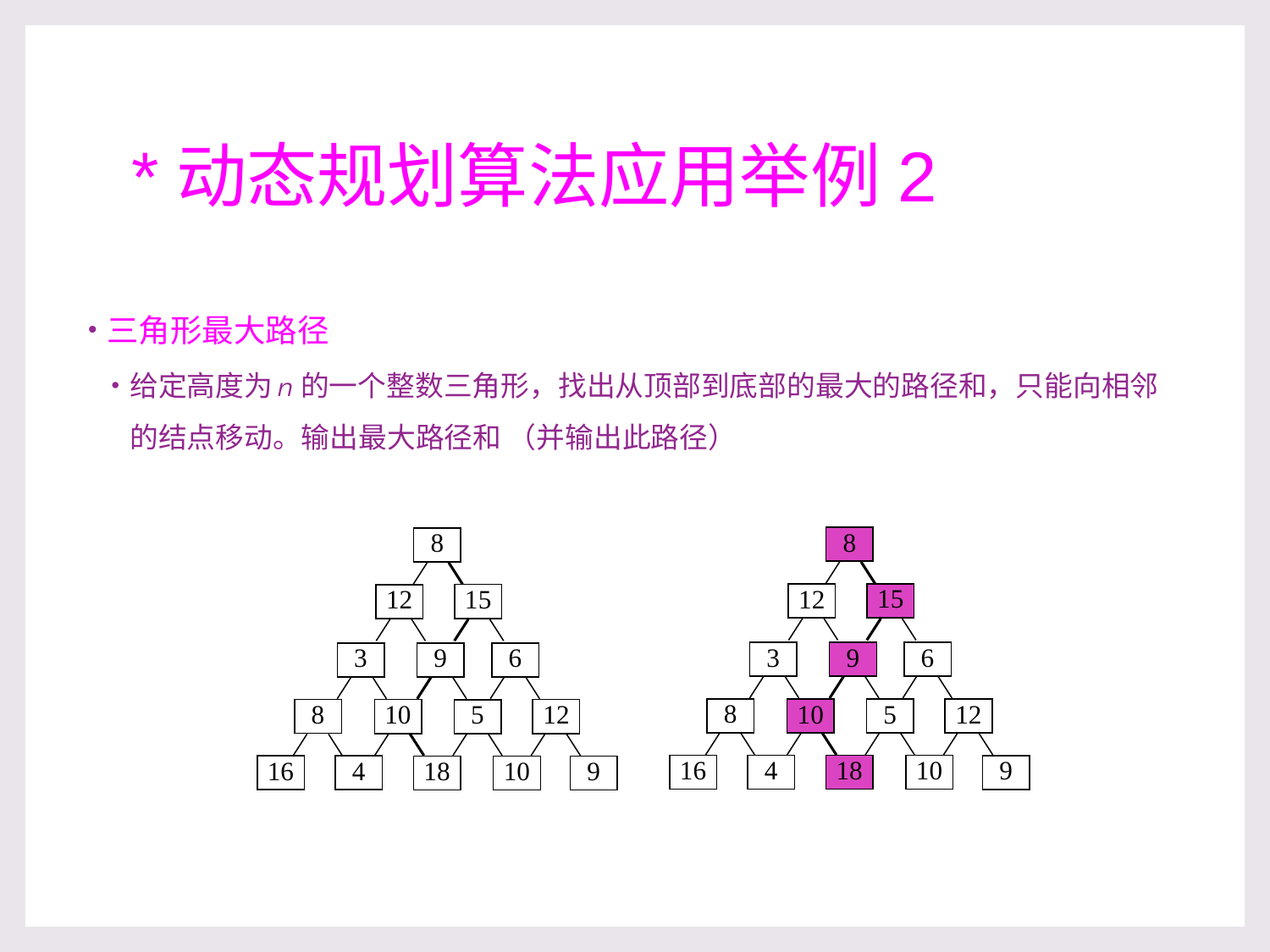

# *动态规划算法应用举例2
三角形最大路径
给定高度为n的一个整数三角形，找出从顶部到底部的最大的路径和，只能向相邻的结点移动。输出最大路径和 （并输出此路径）
8

15
12

3
9
6

8
10
12
5

16
4
18
10
9
8

15
12

3
9
6

8
10
12
5

16
4
18
10
9